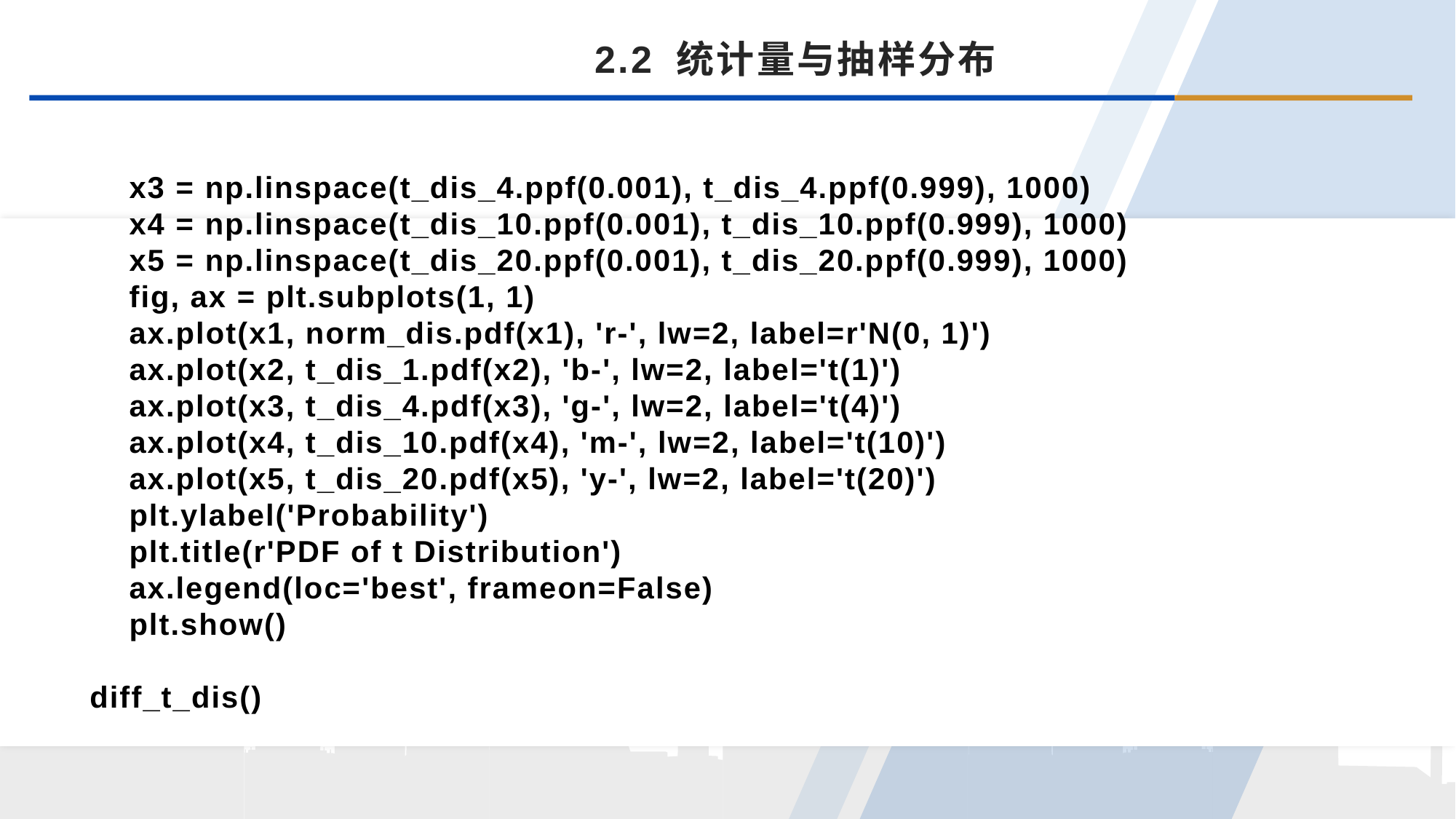

2.2 统计量与抽样分布
    x3 = np.linspace(t_dis_4.ppf(0.001), t_dis_4.ppf(0.999), 1000)
    x4 = np.linspace(t_dis_10.ppf(0.001), t_dis_10.ppf(0.999), 1000)
    x5 = np.linspace(t_dis_20.ppf(0.001), t_dis_20.ppf(0.999), 1000)
    fig, ax = plt.subplots(1, 1)
    ax.plot(x1, norm_dis.pdf(x1), 'r-', lw=2, label=r'N(0, 1)')
    ax.plot(x2, t_dis_1.pdf(x2), 'b-', lw=2, label='t(1)')
    ax.plot(x3, t_dis_4.pdf(x3), 'g-', lw=2, label='t(4)')
    ax.plot(x4, t_dis_10.pdf(x4), 'm-', lw=2, label='t(10)')
    ax.plot(x5, t_dis_20.pdf(x5), 'y-', lw=2, label='t(20)')
    plt.ylabel('Probability')
    plt.title(r'PDF of t Distribution')
    ax.legend(loc='best', frameon=False)
    plt.show()

diff_t_dis()